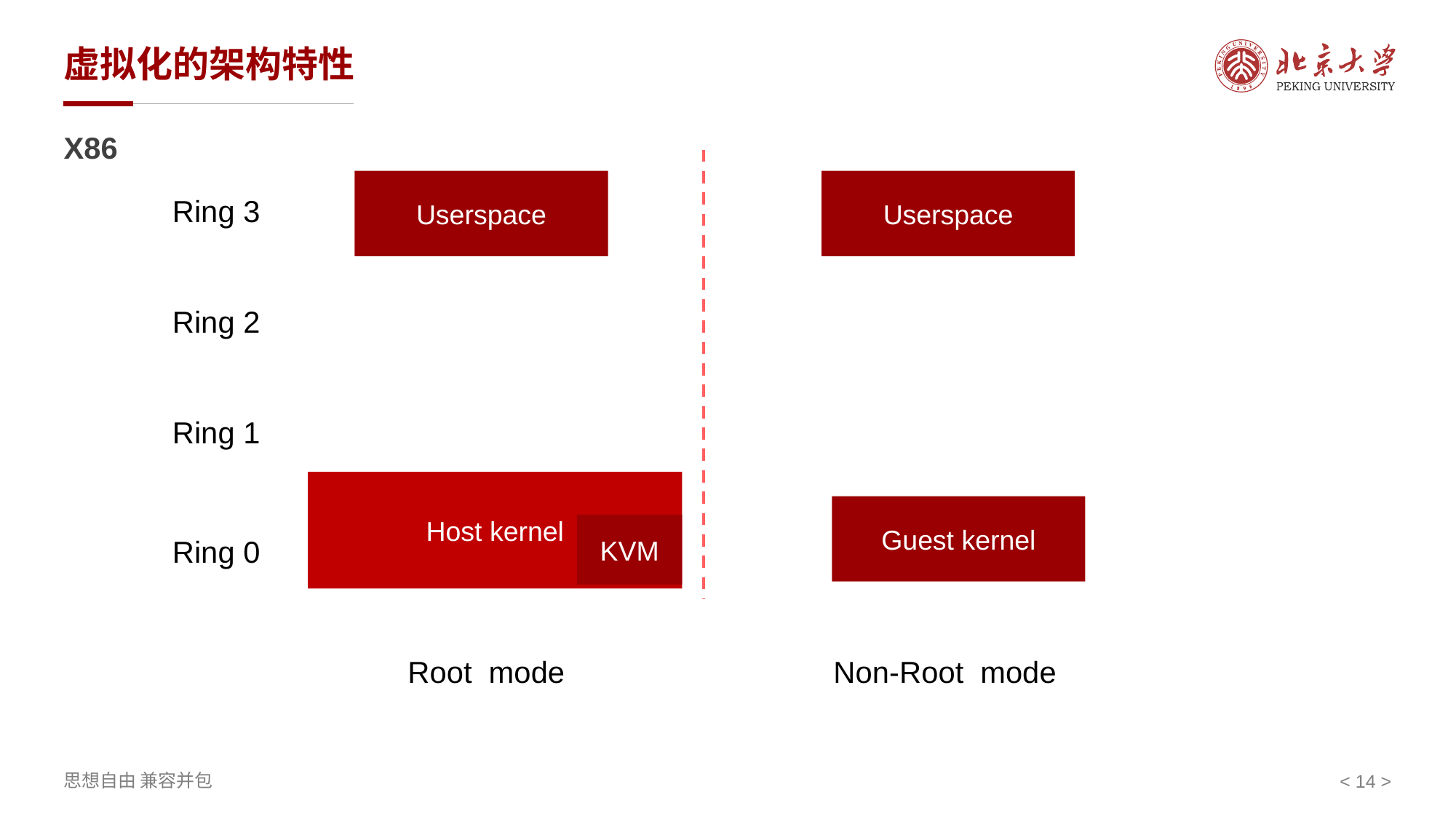

# 虚拟化的架构特性
X86
Userspace
Userspace
Ring 3
Ring 2
Ring 1
Host kernel
Guest kernel
KVM
Ring 0
Root  mode
Non-Root  mode
< 14 >